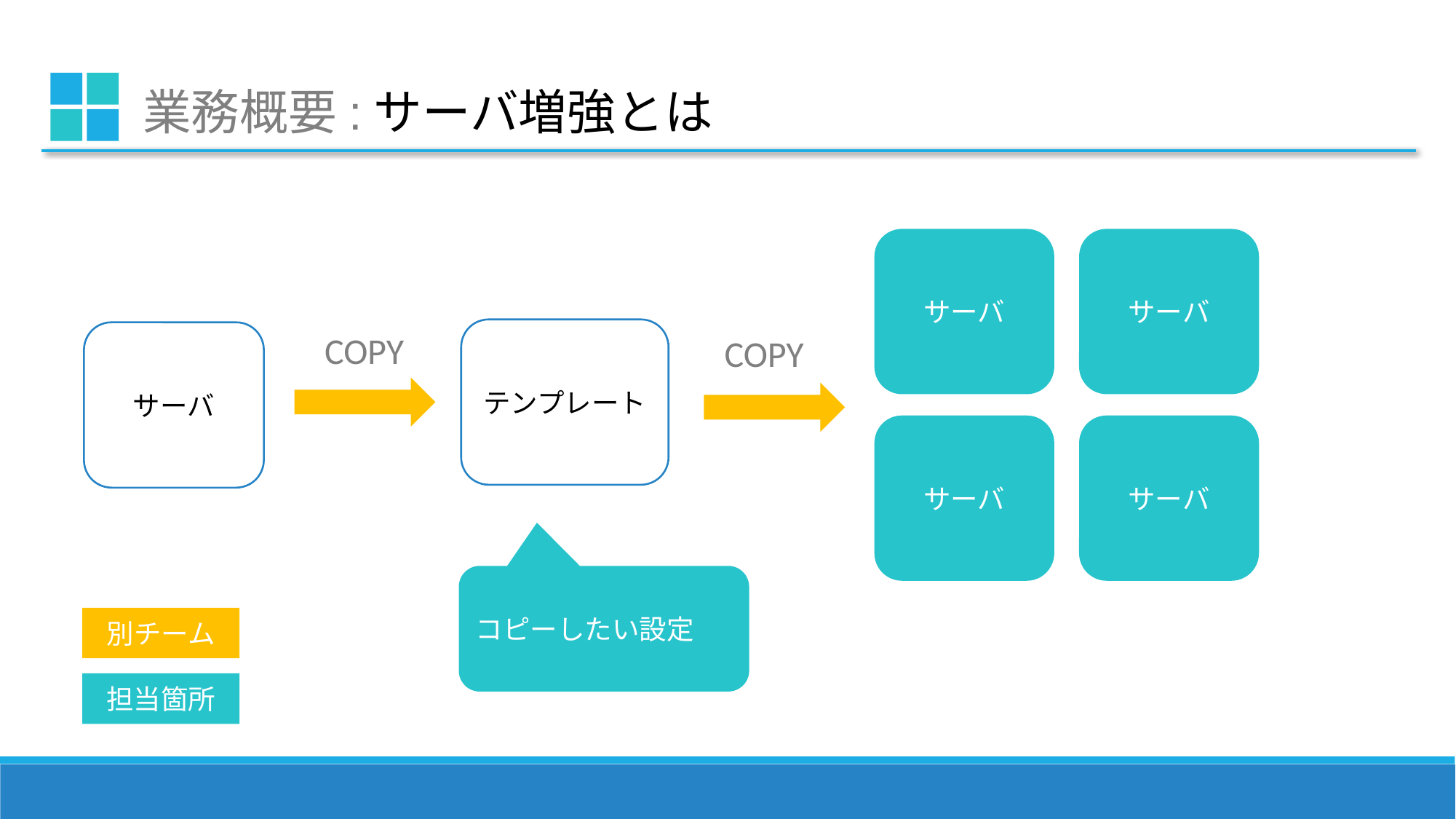

業務概要:サーバ増強とは
サーバ
サーバ
テンプレート
サーバ
COPY
COPY

サーバ
サーバ
コピーしたい設定
別チーム
担当箇所